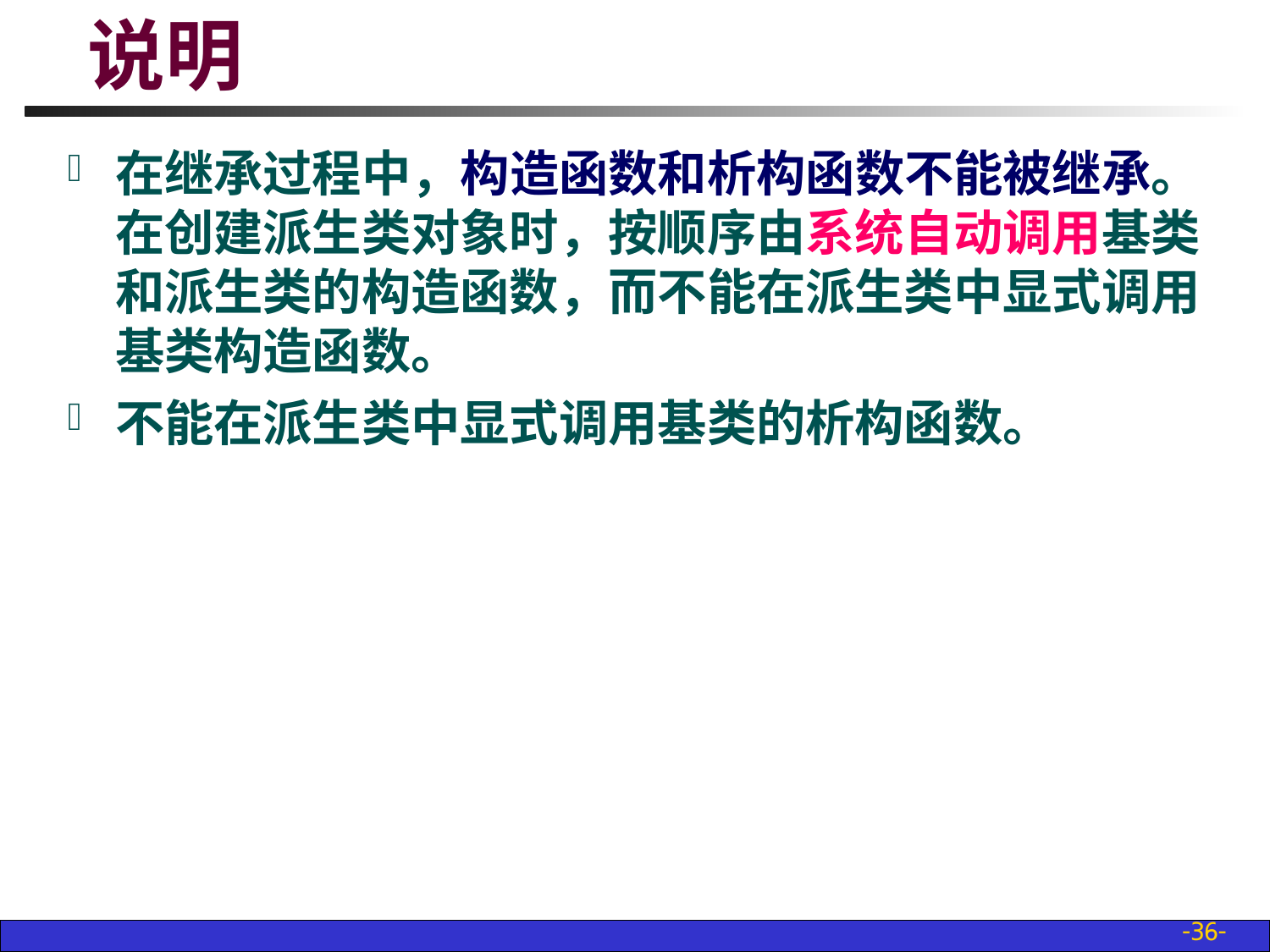

# 说明
在继承过程中，构造函数和析构函数不能被继承。在创建派生类对象时，按顺序由系统自动调用基类和派生类的构造函数，而不能在派生类中显式调用基类构造函数。
不能在派生类中显式调用基类的析构函数。
-36-